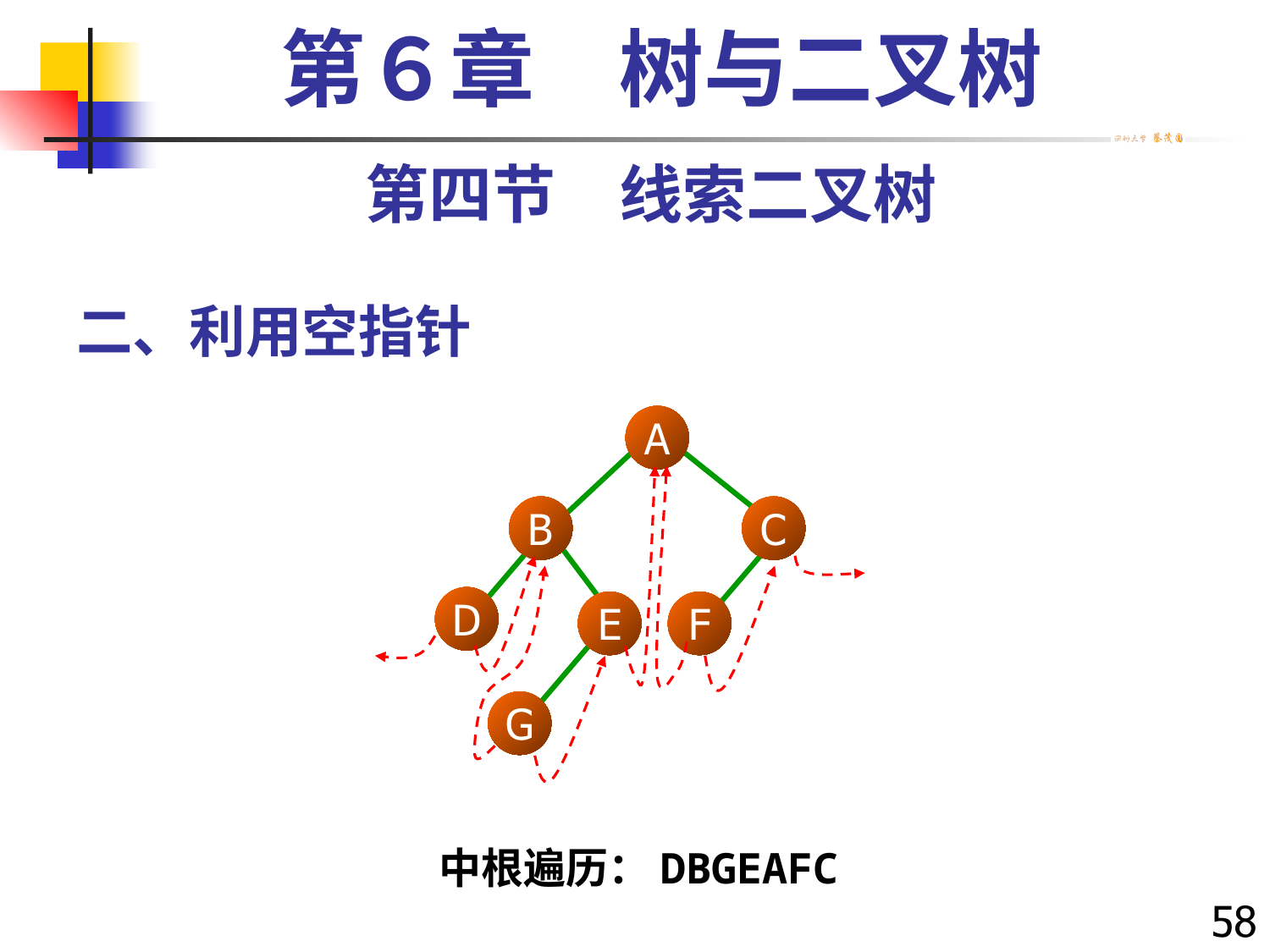

第６章　树与二叉树
第四节　线索二叉树
# 二、利用空指针
A

B
C

D
E
F

G

中根遍历：DBGEAFC
58